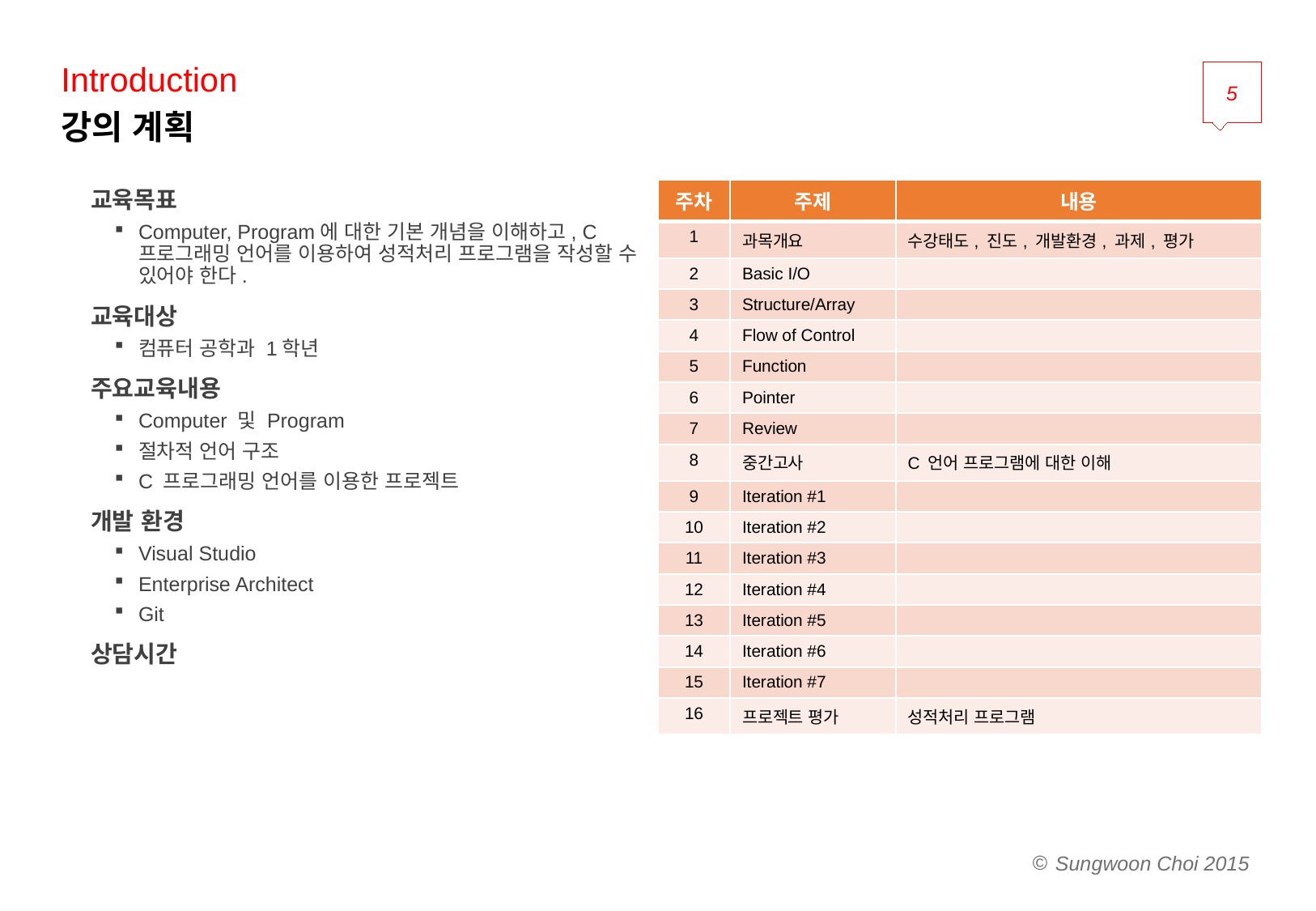

Introduction
5
# 강의 계획
| 주차 | 주제 | 내용 |
| --- | --- | --- |
| 1 | 과목개요 | 수강태도, 진도, 개발환경, 과제, 평가 |
| 2 | Basic I/O |  |
| 3 | Structure/Array |  |
| 4 | Flow of Control |  |
| 5 | Function |  |
| 6 | Pointer |  |
| 7 | Review |  |
| 8 | 중간고사 | C 언어 프로그램에 대한 이해 |
| 9 | Iteration #1 |  |
| 10 | Iteration #2 |  |
| 11 | Iteration #3 |  |
| 12 | Iteration #4 |  |
| 13 | Iteration #5 |  |
| 14 | Iteration #6 |  |
| 15 | Iteration #7 |  |
| 16 | 프로젝트 평가 | 성적처리 프로그램 |
교육목표
Computer, Program에 대한 기본 개념을 이해하고, C 프로그래밍 언어를 이용하여 성적처리 프로그램을 작성할 수 있어야 한다.
교육대상
컴퓨터 공학과 1학년
주요교육내용
Computer 및 Program
절차적 언어 구조
C 프로그래밍 언어를 이용한 프로젝트
개발 환경
Visual Studio
Enterprise Architect
Git
상담시간

Sungwoon Choi 2015